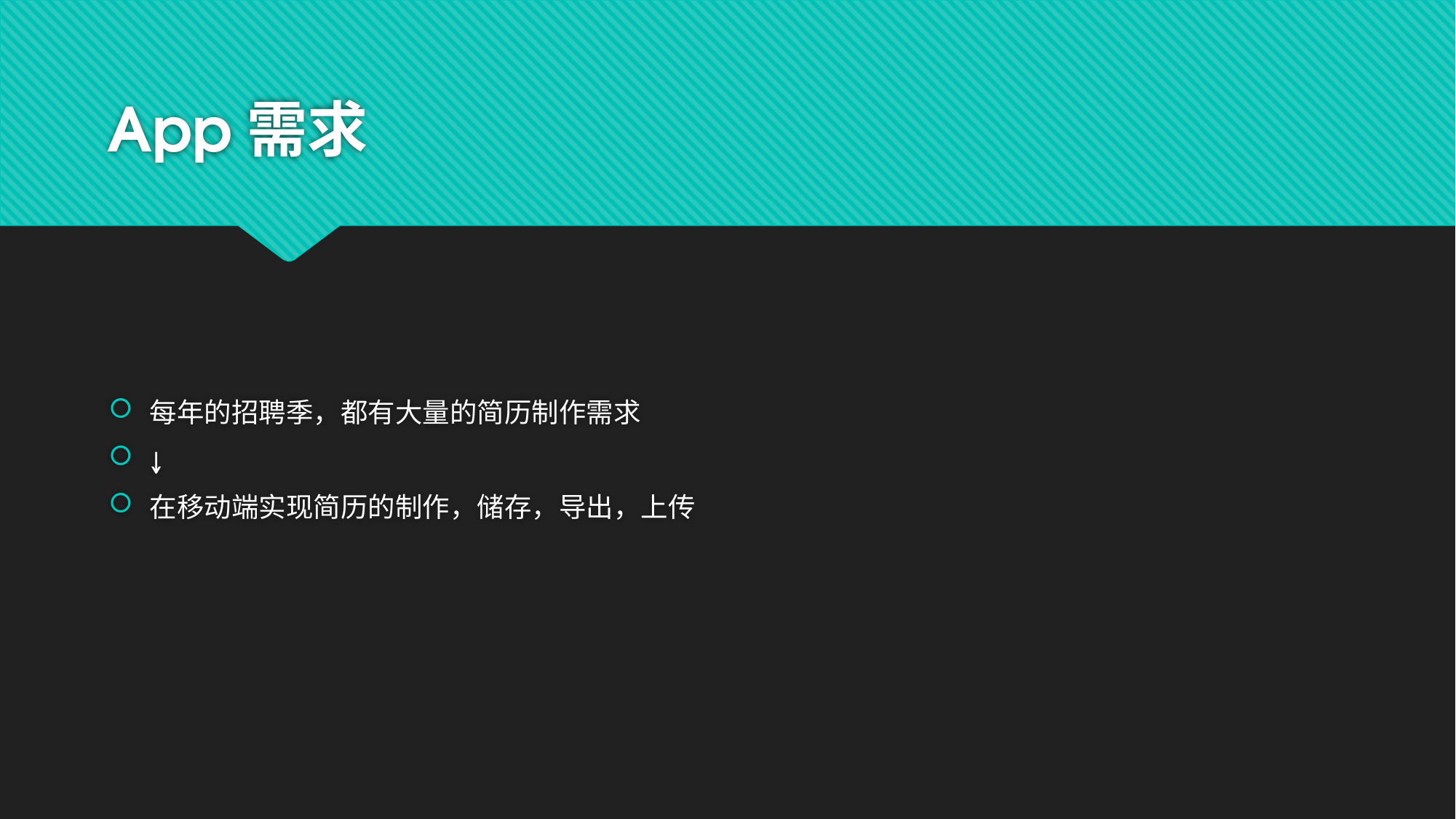

# App需求
每年的招聘季，都有大量的简历制作需求
↓
在移动端实现简历的制作，储存，导出，上传